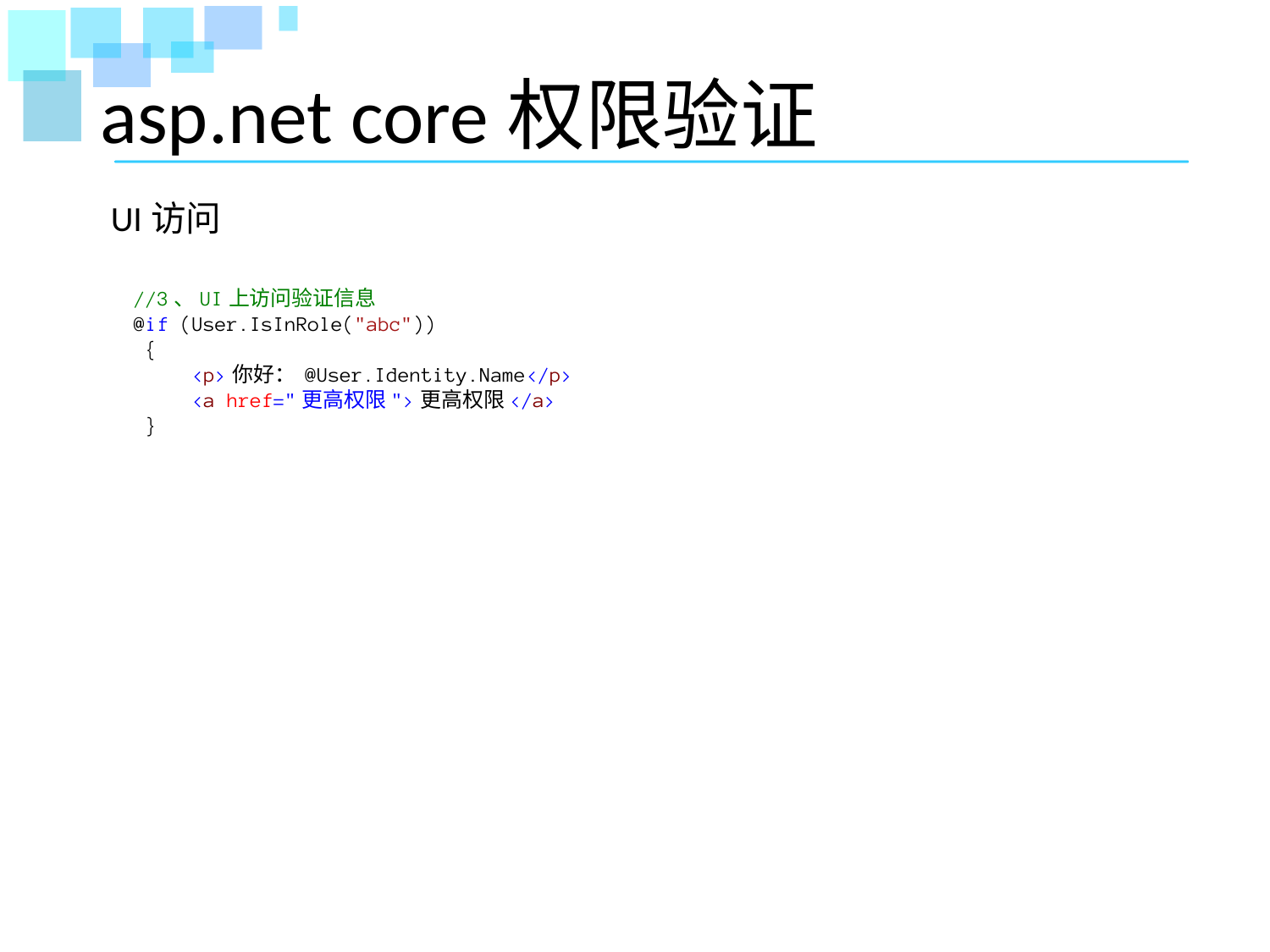

# asp.net core权限验证
UI访问
//3、UI上访问验证信息
@if (User.IsInRole("abc"))
 {
     <p>你好： @User.Identity.Name</p>
     <a href="更高权限">更高权限</a>
 }